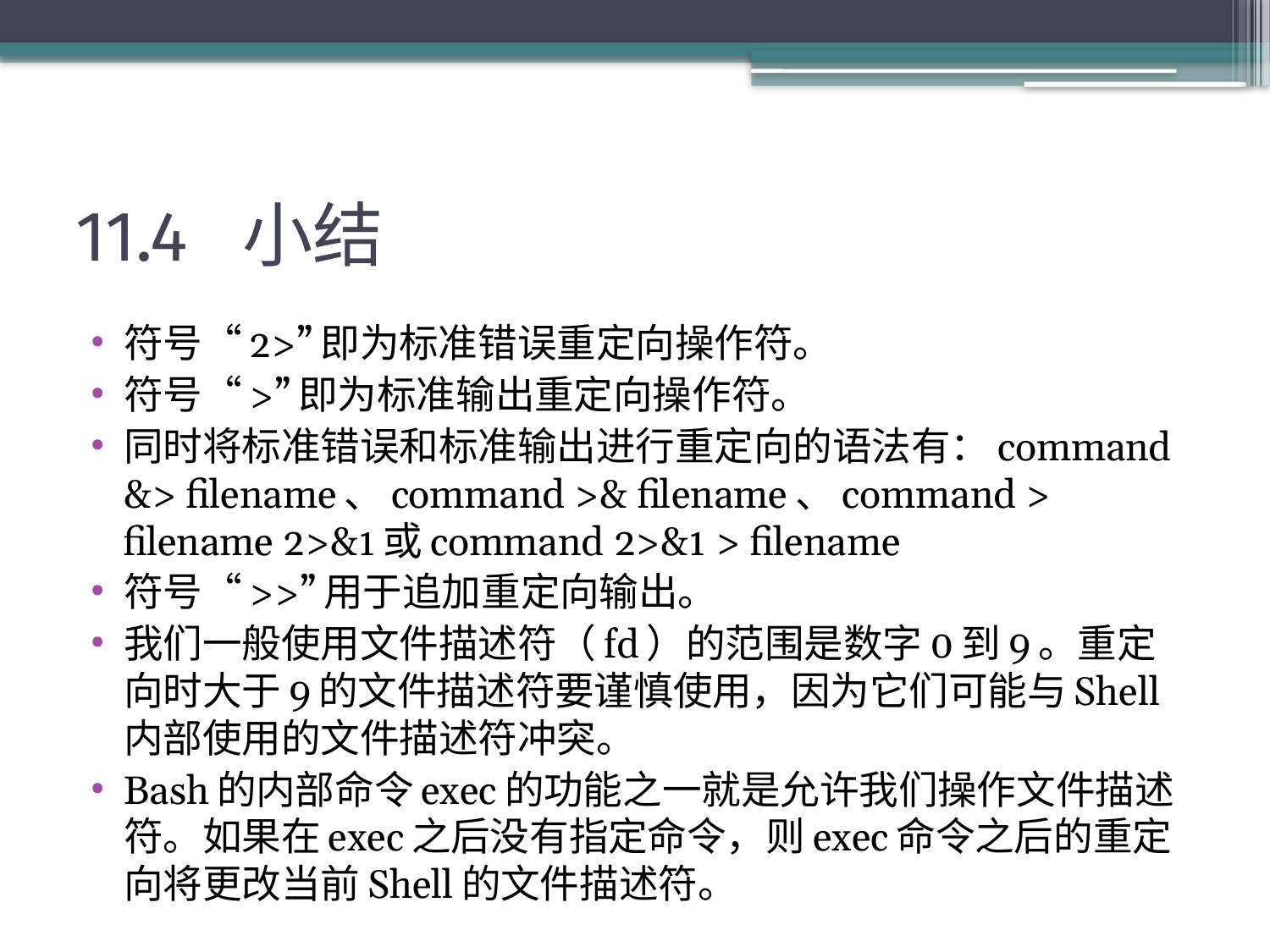

# 11.4  小结
符号“2>”即为标准错误重定向操作符。
符号“>”即为标准输出重定向操作符。
同时将标准错误和标准输出进行重定向的语法有：command &> filename、command >& filename、command > filename 2>&1或command 2>&1 > filename
符号“>>”用于追加重定向输出。
我们一般使用文件描述符（fd）的范围是数字0到9。重定向时大于9的文件描述符要谨慎使用，因为它们可能与Shell内部使用的文件描述符冲突。
Bash的内部命令exec的功能之一就是允许我们操作文件描述符。如果在exec之后没有指定命令，则exec命令之后的重定向将更改当前Shell的文件描述符。